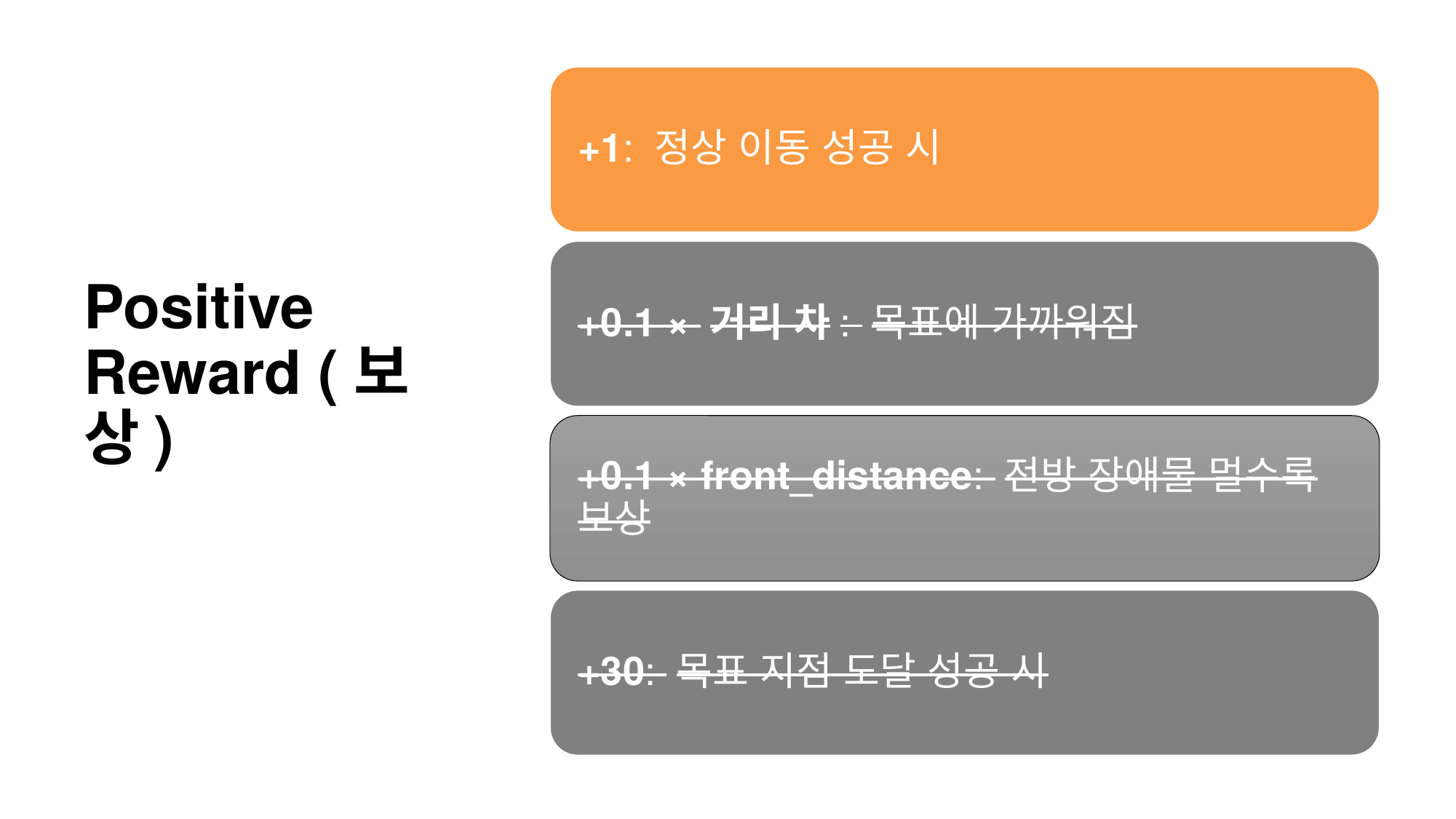

# Positive Reward (보상)
+1: 정상 이동 성공 시
+0.1 × 거리 차: 목표에 가까워짐
+0.1 × front_distance: 전방 장애물 멀수록 보상
+30: 목표 지점 도달 성공 시